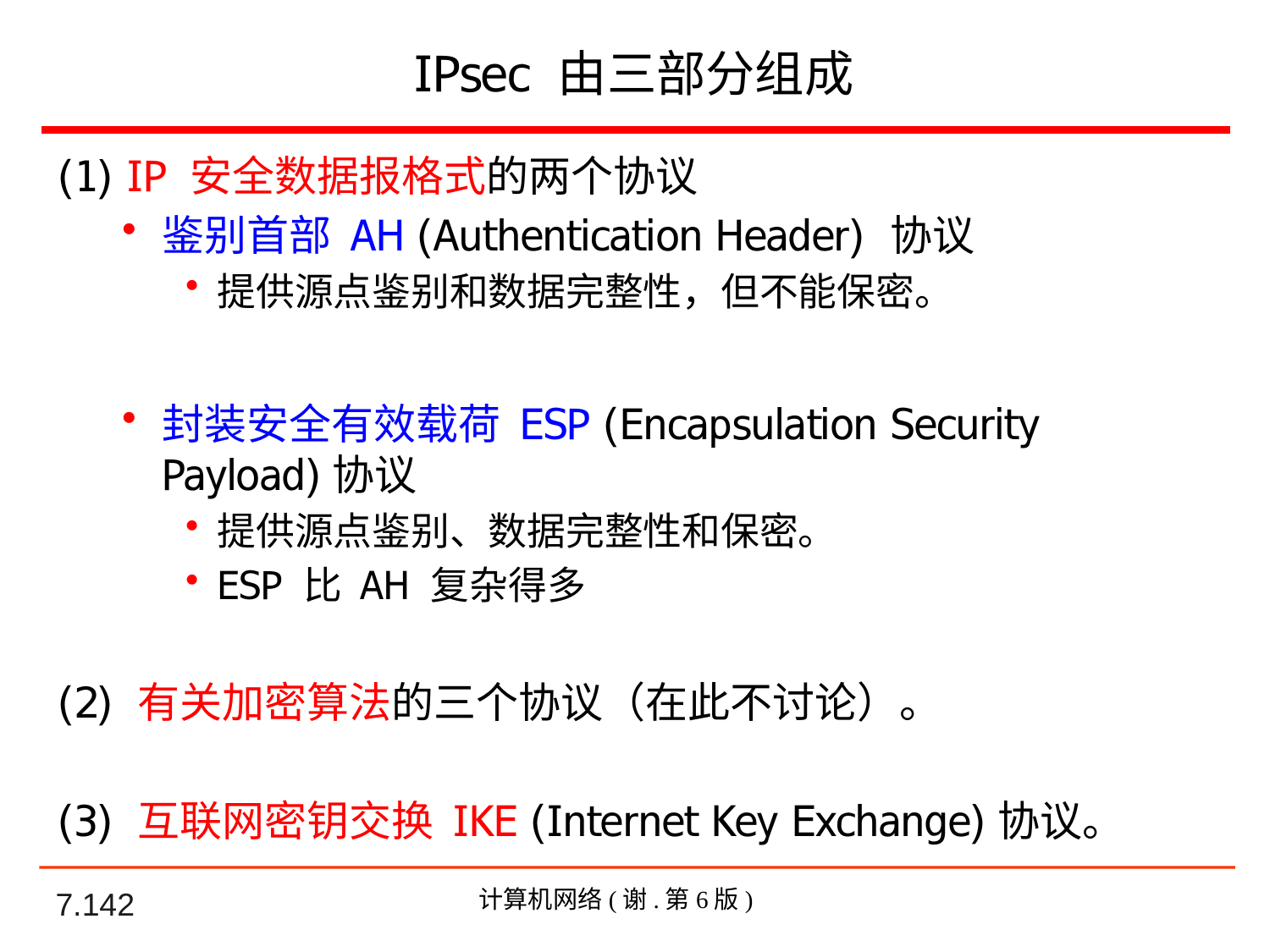

# IPsec 由三部分组成
(1) IP 安全数据报格式的两个协议
鉴别首部 AH (Authentication Header) 协议
提供源点鉴别和数据完整性，但不能保密。

封装安全有效载荷 ESP (Encapsulation Security Payload)协议
提供源点鉴别、数据完整性和保密。
ESP 比 AH 复杂得多

(2) 有关加密算法的三个协议（在此不讨论）。

(3) 互联网密钥交换 IKE (Internet Key Exchange)协议。